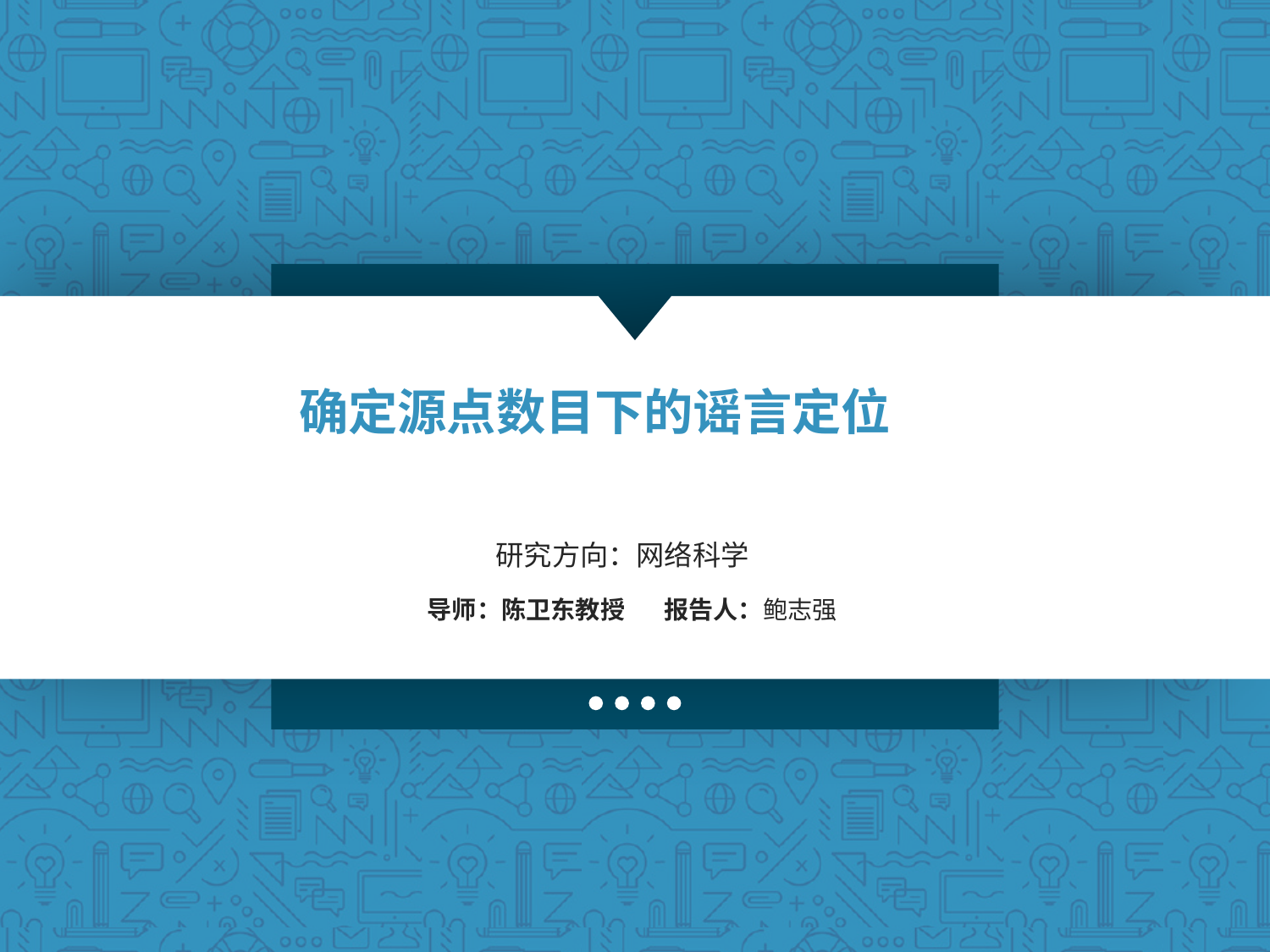

确定源点数目下的谣言定位
研究方向：网络科学
导师：陈卫东教授       报告人：鲍志强